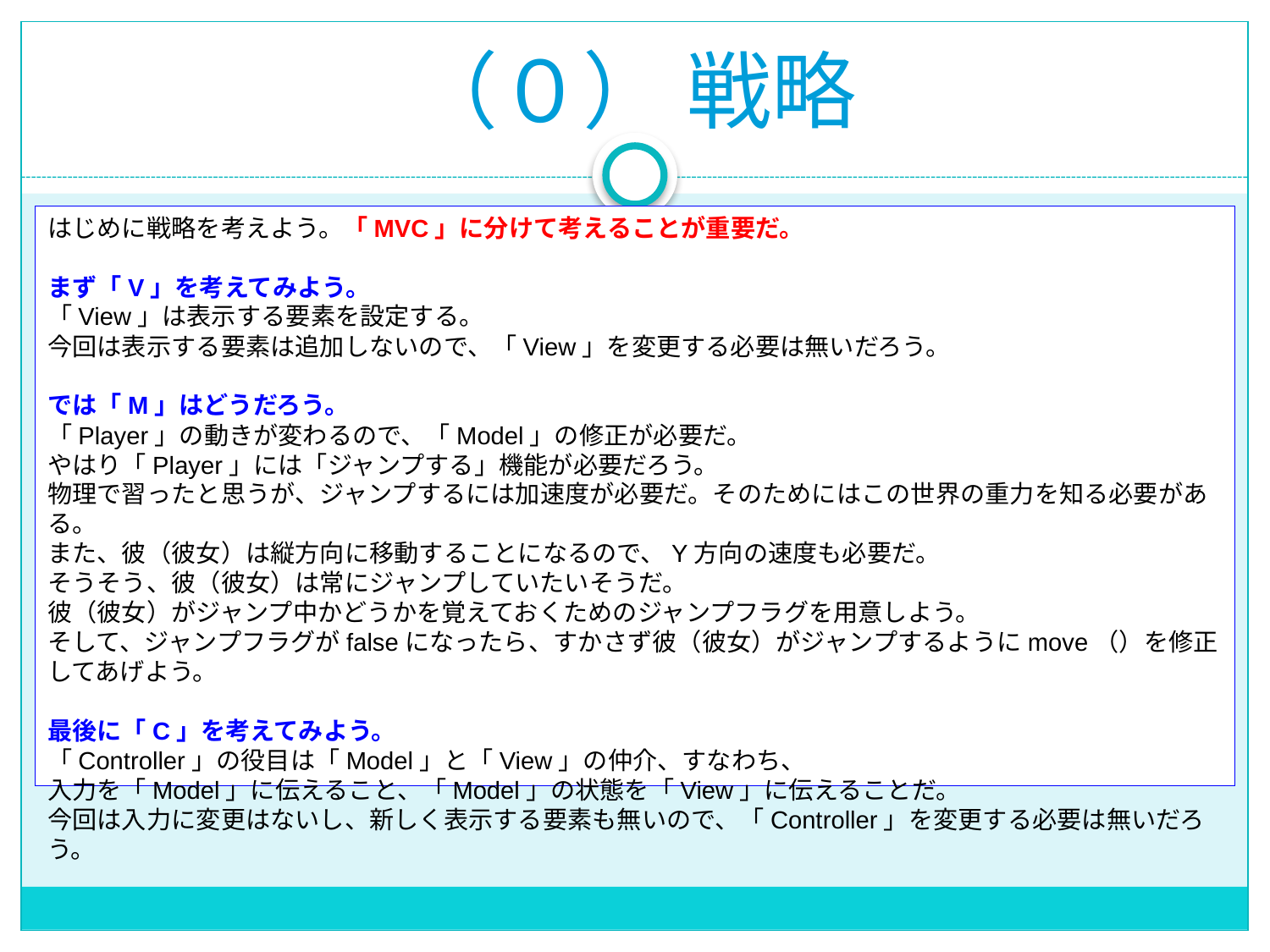

（０） 戦略
はじめに戦略を考えよう。「MVC」に分けて考えることが重要だ。

まず「V」を考えてみよう。
「View」は表示する要素を設定する。
今回は表示する要素は追加しないので、「View」を変更する必要は無いだろう。

では「M」はどうだろう。
「Player」の動きが変わるので、「Model」の修正が必要だ。
やはり「Player」には「ジャンプする」機能が必要だろう。
物理で習ったと思うが、ジャンプするには加速度が必要だ。そのためにはこの世界の重力を知る必要がある。
また、彼（彼女）は縦方向に移動することになるので、Y方向の速度も必要だ。
そうそう、彼（彼女）は常にジャンプしていたいそうだ。
彼（彼女）がジャンプ中かどうかを覚えておくためのジャンプフラグを用意しよう。
そして、ジャンプフラグがfalseになったら、すかさず彼（彼女）がジャンプするようにmove（）を修正してあげよう。

最後に「C」を考えてみよう。
「Controller」の役目は「Model」と「View」の仲介、すなわち、
入力を「Model」に伝えること、「Model」の状態を「View」に伝えることだ。
今回は入力に変更はないし、新しく表示する要素も無いので、「Controller」を変更する必要は無いだろう。